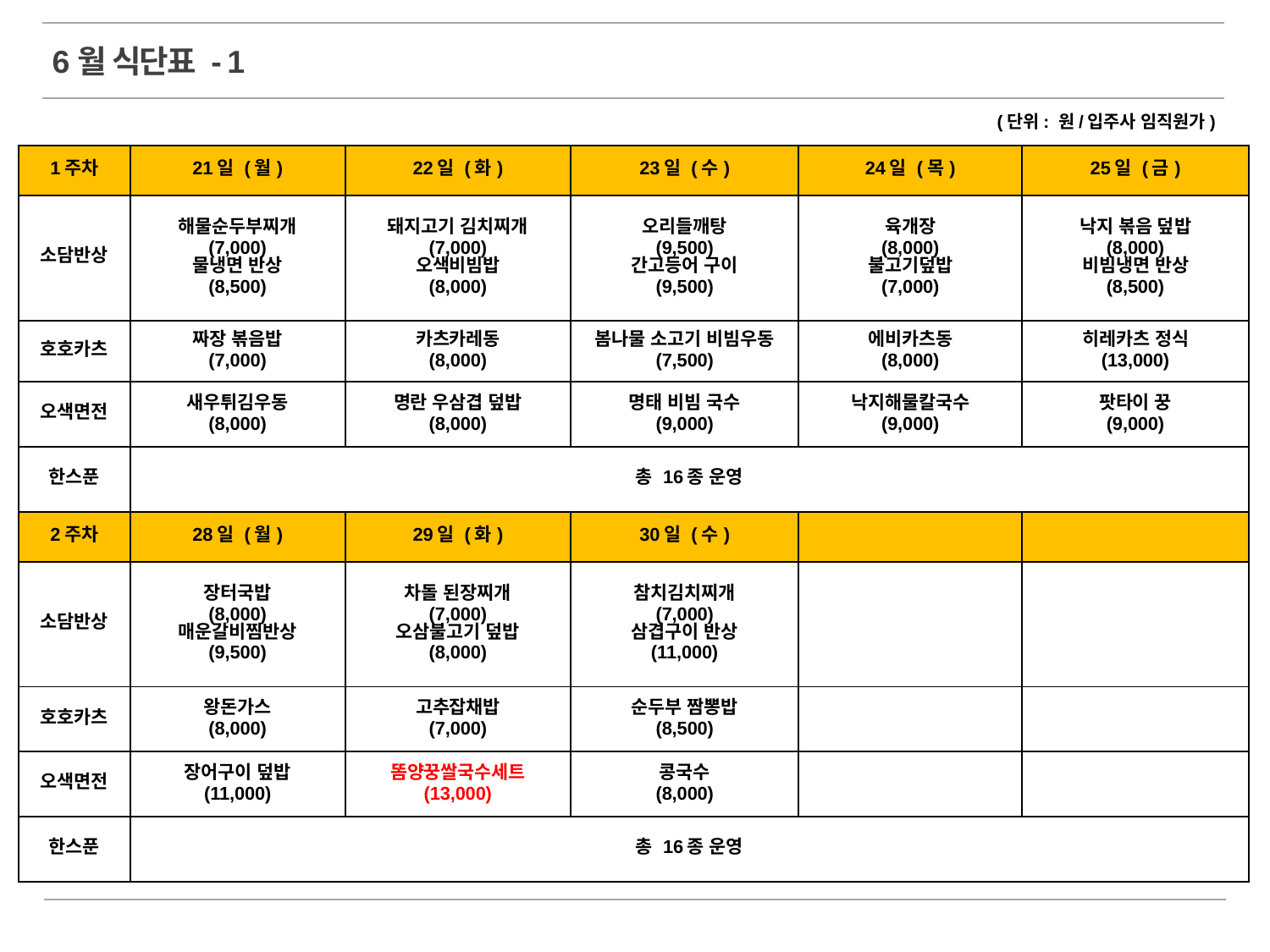

6월 식단표 - 1
(단위: 원/입주사 임직원가)
| 1주차 | 21일 (월) | 22일 (화) | 23일 (수) | 24일 (목) | 25일 (금) |
| --- | --- | --- | --- | --- | --- |
| 소담반상 | 해물순두부찌개 (7,000) 물냉면 반상 (8,500) | 돼지고기 김치찌개 (7,000) 오색비빔밥 (8,000) | 오리들깨탕 (9,500) 간고등어 구이 (9,500) | 육개장 (8,000) 불고기덮밥 (7,000) | 낙지 볶음 덮밥 (8,000) 비빔냉면 반상 (8,500) |
| 호호카츠 | 짜장 볶음밥 (7,000) | 카츠카레동 (8,000) | 봄나물 소고기 비빔우동 (7,500) | 에비카츠동 (8,000) | 히레카츠 정식 (13,000) |
| 오색면전 | 새우튀김우동 (8,000) | 명란 우삼겹 덮밥 (8,000) | 명태 비빔 국수 (9,000) | 낙지해물칼국수 (9,000) | 팟타이 꿍 (9,000) |
| 한스푼 | 총 16종 운영 |  |  |  |  |
| 2주차 | 28일 (월) | 29일 (화) | 30일 (수) |  |  |
| 소담반상 | 장터국밥 (8,000) 매운갈비찜반상 (9,500) | 차돌 된장찌개 (7,000) 오삼불고기 덮밥 (8,000) | 참치김치찌개 (7,000) 삼겹구이 반상 (11,000) |  |  |
| 호호카츠 | 왕돈가스 (8,000) | 고추잡채밥 (7,000) | 순두부 짬뽕밥 (8,500) |  |  |
| 오색면전 | 장어구이 덮밥 (11,000) | 똠양꿍쌀국수세트 (13,000) | 콩국수 (8,000) |  |  |
| 한스푼 | 총 16종 운영 |  |  |  |  |